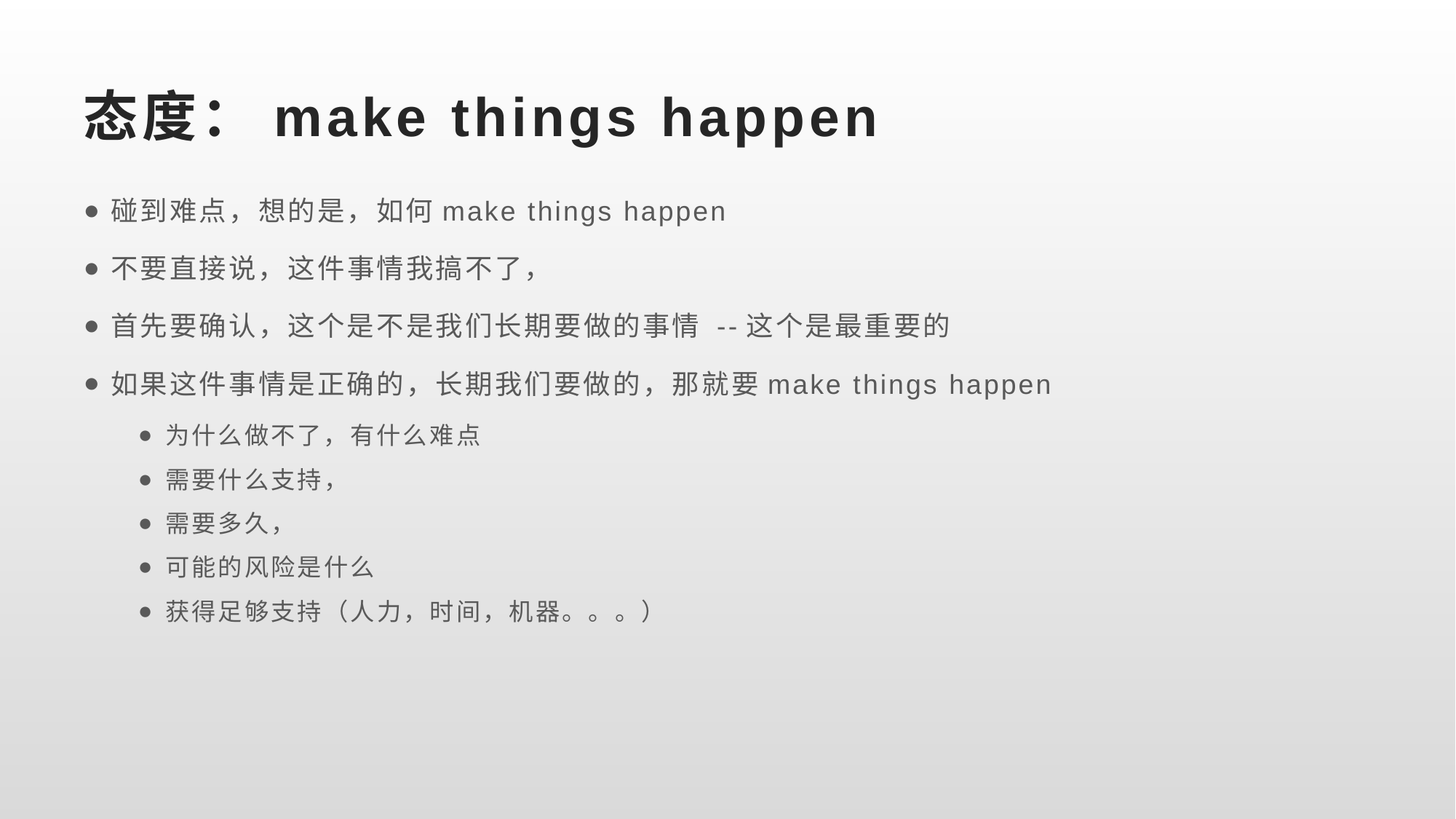

# 态度：make things happen
碰到难点，想的是，如何make things happen
不要直接说，这件事情我搞不了，
首先要确认，这个是不是我们长期要做的事情 --这个是最重要的
如果这件事情是正确的，长期我们要做的，那就要make things happen
为什么做不了，有什么难点
需要什么支持，
需要多久，
可能的风险是什么
获得足够支持（人力，时间，机器。。。）